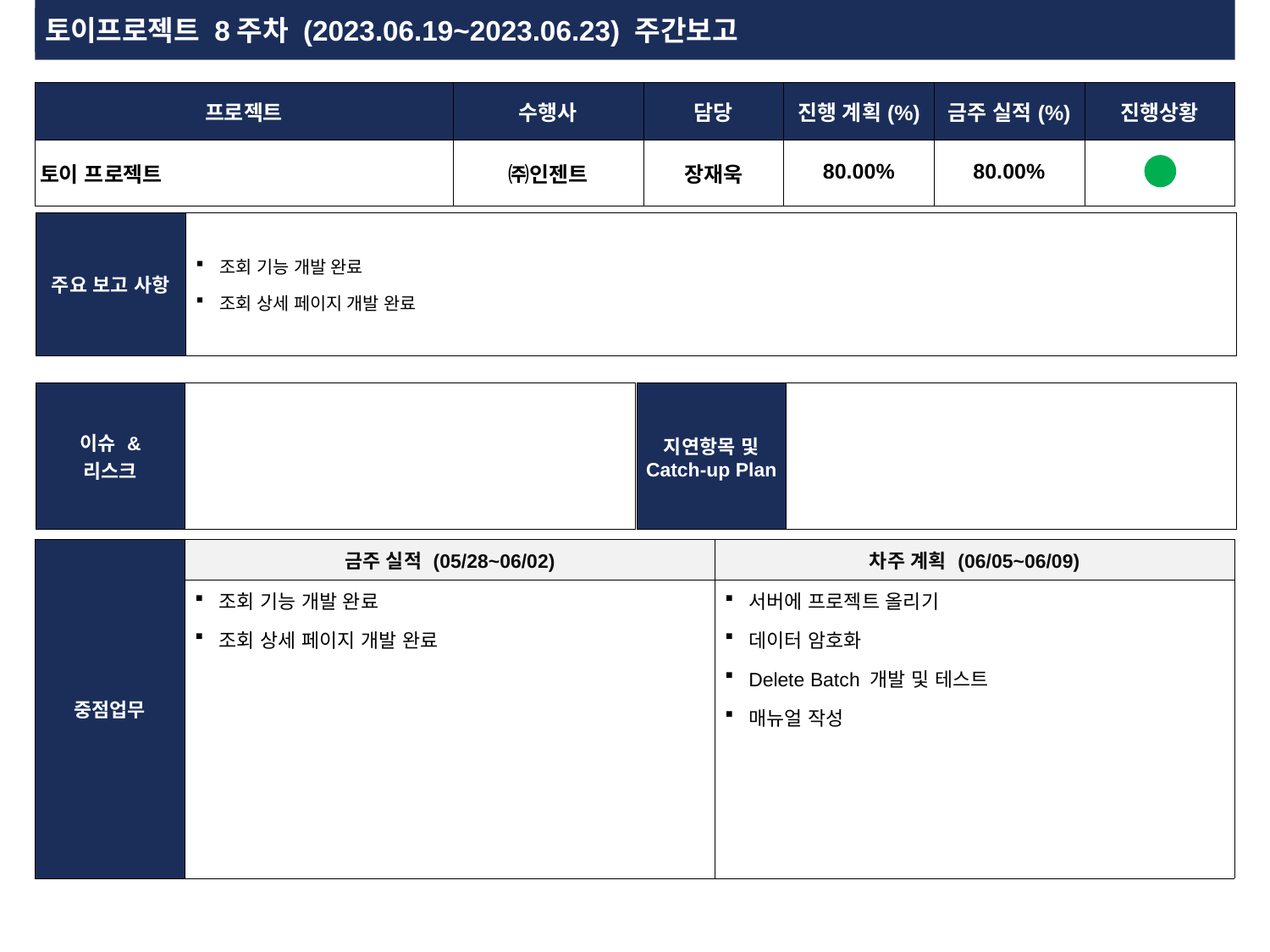

# 토이프로젝트 8주차 (2023.06.19~2023.06.23) 주간보고
| 프로젝트 | 수행사 | 담당 | 진행 계획(%) | 금주 실적(%) | 진행상황 |
| --- | --- | --- | --- | --- | --- |
| 토이 프로젝트 | ㈜인젠트 | 장재욱 | 80.00% | 80.00% |  |

| 주요 보고 사항 | 조회 기능 개발 완료 조회 상세 페이지 개발 완료 |
| --- | --- |
| 이슈 & 리스크 |  |
| --- | --- |
| 지연항목 및 Catch-up Plan |  |
| --- | --- |
| 중점업무 | 금주 실적 (05/28~06/02) | 차주 계획 (06/05~06/09) |
| --- | --- | --- |
|  | 조회 기능 개발 완료 조회 상세 페이지 개발 완료 | 서버에 프로젝트 올리기 데이터 암호화 Delete Batch 개발 및 테스트 매뉴얼 작성 |